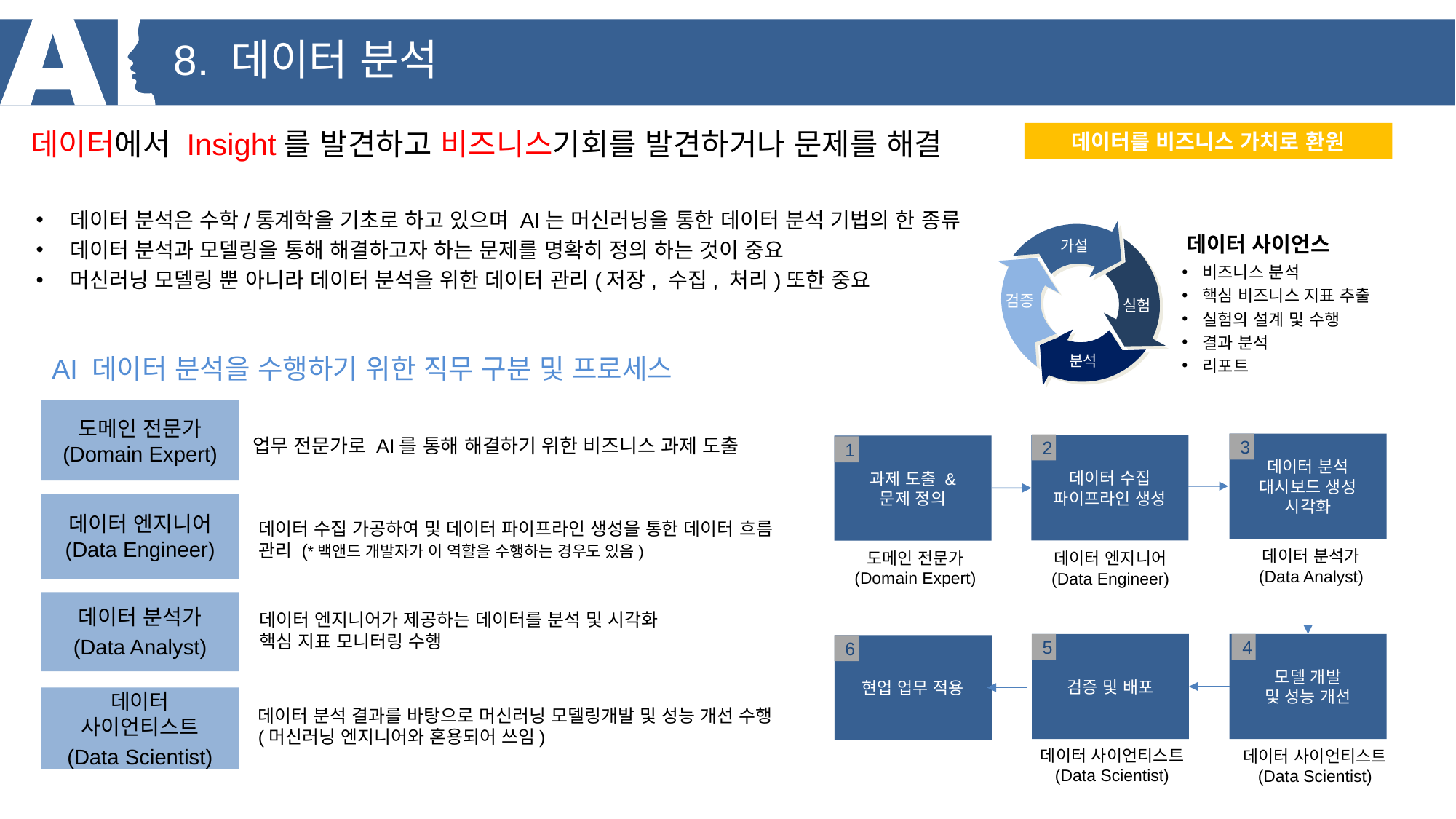

8. 데이터 분석
데이터에서 Insight를 발견하고 비즈니스기회를 발견하거나 문제를 해결
데이터를 비즈니스 가치로 환원

데이터 분석은 수학/통계학을 기초로 하고 있으며 AI는 머신러닝을 통한 데이터 분석 기법의 한 종류
데이터 분석과 모델링을 통해 해결하고자 하는 문제를 명확히 정의 하는 것이 중요
머신러닝 모델링 뿐 아니라 데이터 분석을 위한 데이터 관리(저장, 수집, 처리)또한 중요
데이터 사이언스

가설
검증
실험
분석
비즈니스 분석
핵심 비즈니스 지표 추출
실험의 설계 및 수행
결과 분석
리포트
AI 데이터 분석을 수행하기 위한 직무 구분 및 프로세스
도메인 전문가
(Domain Expert)
업무 전문가로 AI를 통해 해결하기 위한 비즈니스 과제 도출
데이터 분석
대시보드 생성
시각화
3
2
데이터 수집
파이프라인 생성
과제 도출 &
문제 정의
1
데이터 엔지니어
(Data Engineer)
데이터 수집 가공하여 및 데이터 파이프라인 생성을 통한 데이터 흐름 관리 (*백앤드 개발자가 이 역할을 수행하는 경우도 있음)
데이터 분석가
(Data Analyst)
도메인 전문가
(Domain Expert)
데이터 엔지니어
(Data Engineer)
데이터 분석가
(Data Analyst)
데이터 엔지니어가 제공하는 데이터를 분석 및 시각화
핵심 지표 모니터링 수행
5
검증 및 배포
4
모델 개발
및 성능 개선
6
현업 업무 적용
데이터 분석 결과를 바탕으로 머신러닝 모델링개발 및 성능 개선 수행 (머신러닝 엔지니어와 혼용되어 쓰임)
데이터 사이언티스트
(Data Scientist)
데이터 사이언티스트
(Data Scientist)
데이터 사이언티스트
(Data Scientist)